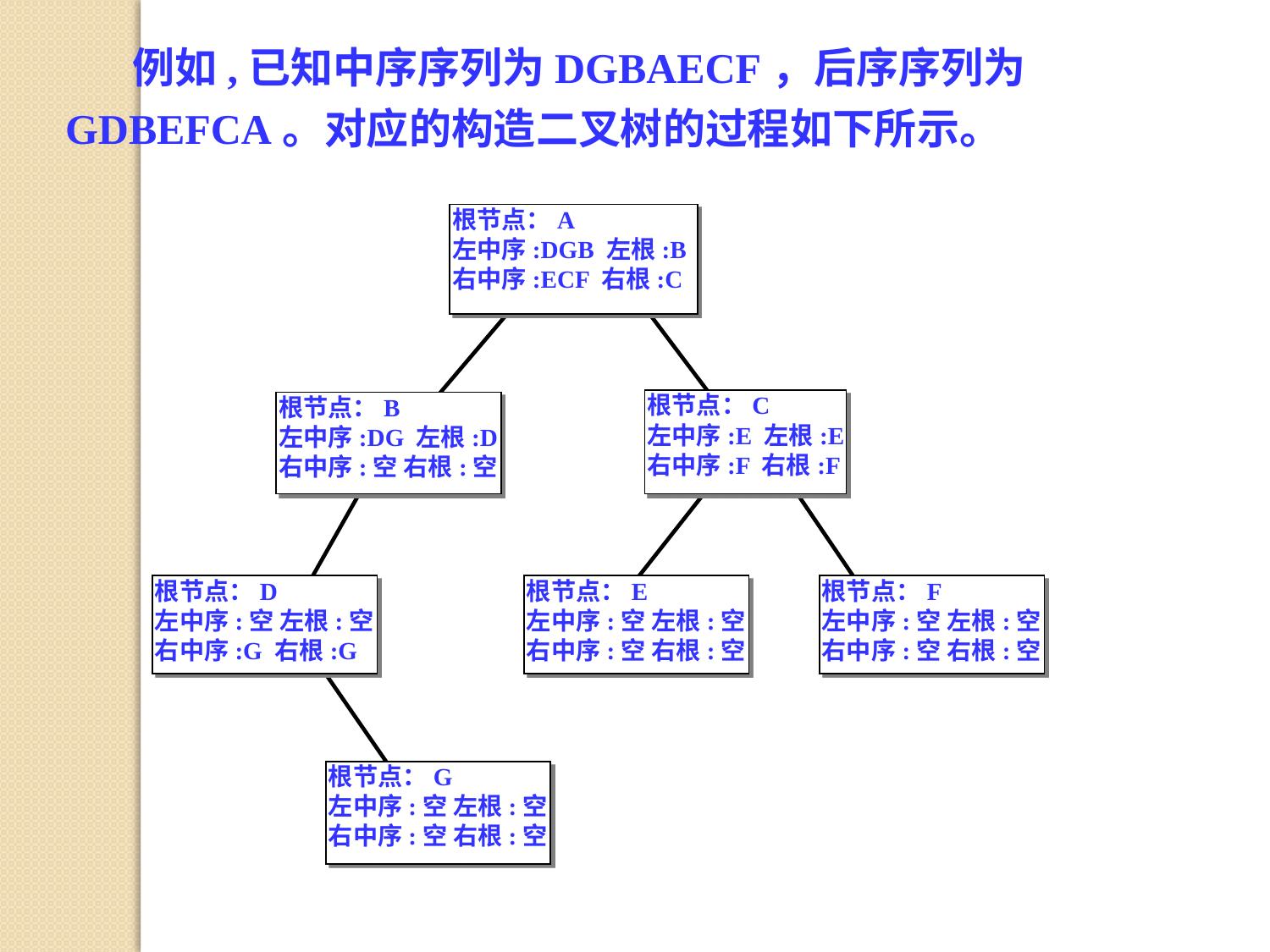

例如,已知中序序列为DGBAECF，后序序列为GDBEFCA。对应的构造二叉树的过程如下所示。
根节点：A
左中序:DGB 左根:B
右中序:ECF 右根:C

根节点：C
左中序:E 左根:E
右中序:F 右根:F

根节点：B
左中序:DG 左根:D
右中序:空 右根:空

根节点：D
左中序:空 左根:空
右中序:G 右根:G

根节点：E
左中序:空 左根:空
右中序:空 右根:空

根节点：F
左中序:空 左根:空
右中序:空 右根:空

根节点：G
左中序:空 左根:空
右中序:空 右根:空